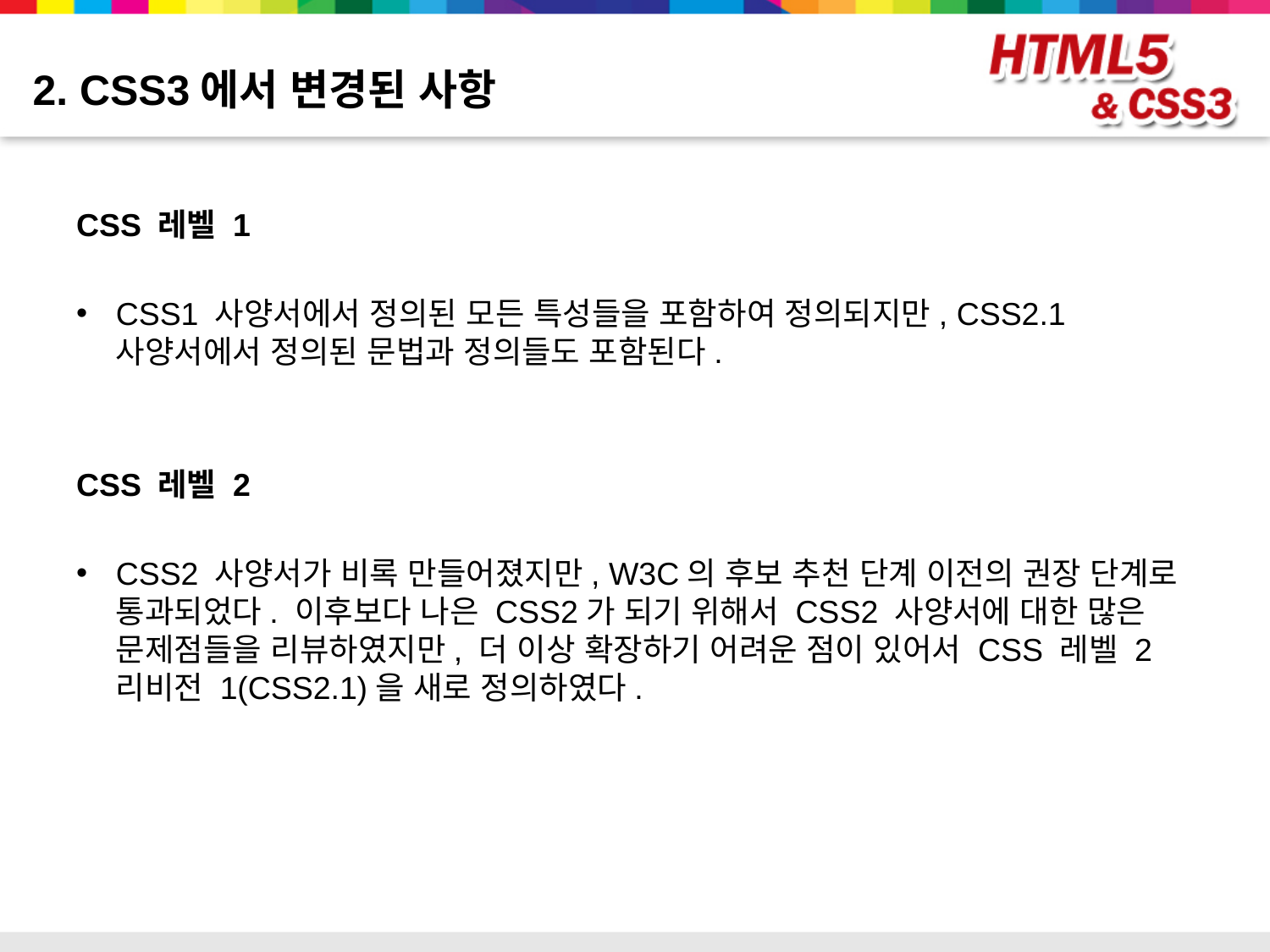

# 2. CSS3에서 변경된 사항
CSS 레벨 1

CSS1 사양서에서 정의된 모든 특성들을 포함하여 정의되지만, CSS2.1 사양서에서 정의된 문법과 정의들도 포함된다.

CSS 레벨 2

CSS2 사양서가 비록 만들어졌지만, W3C의 후보 추천 단계 이전의 권장 단계로 통과되었다. 이후보다 나은 CSS2가 되기 위해서 CSS2 사양서에 대한 많은 문제점들을 리뷰하였지만, 더 이상 확장하기 어려운 점이 있어서 CSS 레벨 2 리비전 1(CSS2.1)을 새로 정의하였다.